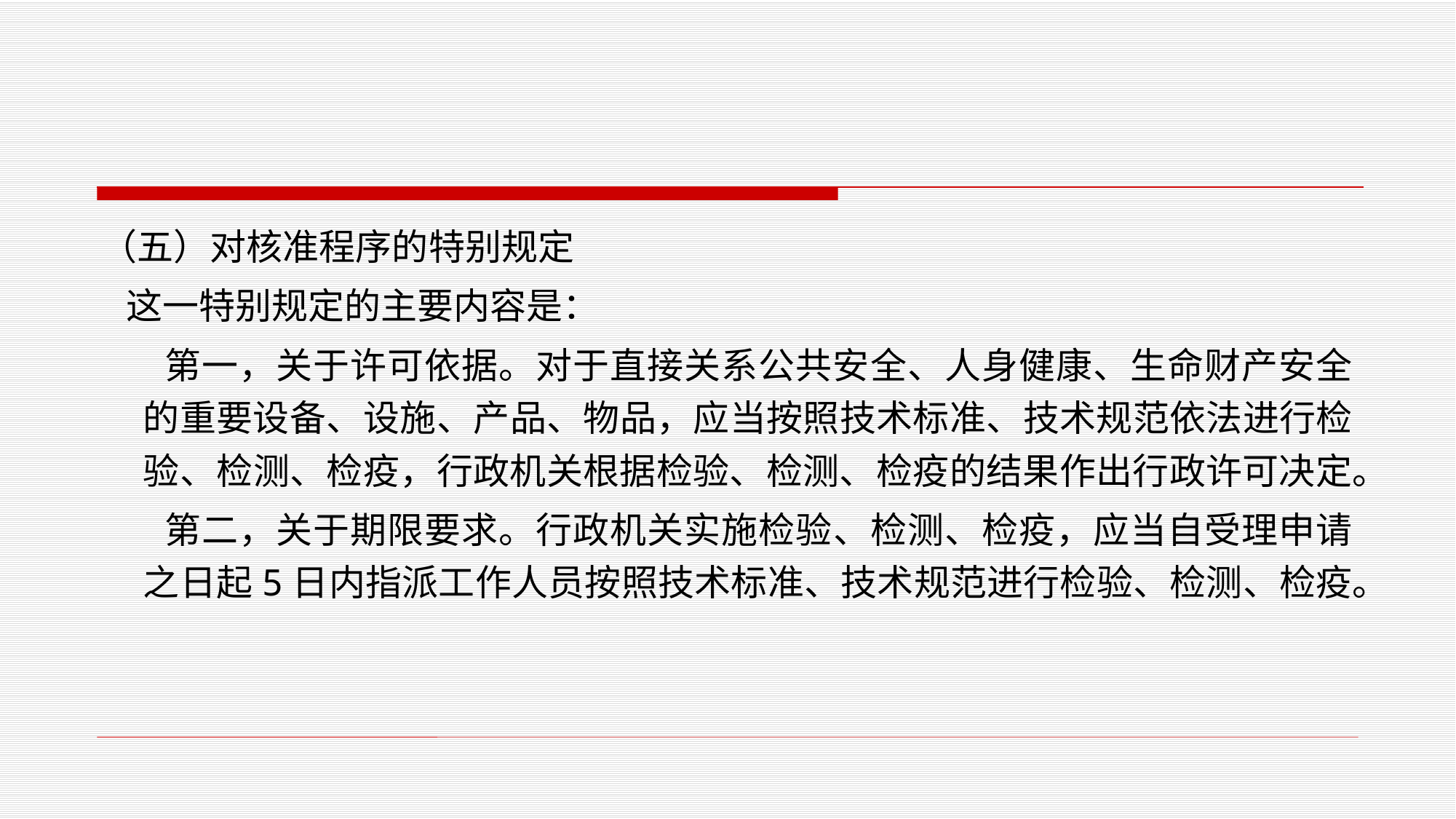

#
（五）对核准程序的特别规定
  这一特别规定的主要内容是：
      第一，关于许可依据。对于直接关系公共安全、人身健康、生命财产安全的重要设备、设施、产品、物品，应当按照技术标准、技术规范依法进行检验、检测、检疫，行政机关根据检验、检测、检疫的结果作出行政许可决定。
      第二，关于期限要求。行政机关实施检验、检测、检疫，应当自受理申请之日起5日内指派工作人员按照技术标准、技术规范进行检验、检测、检疫。